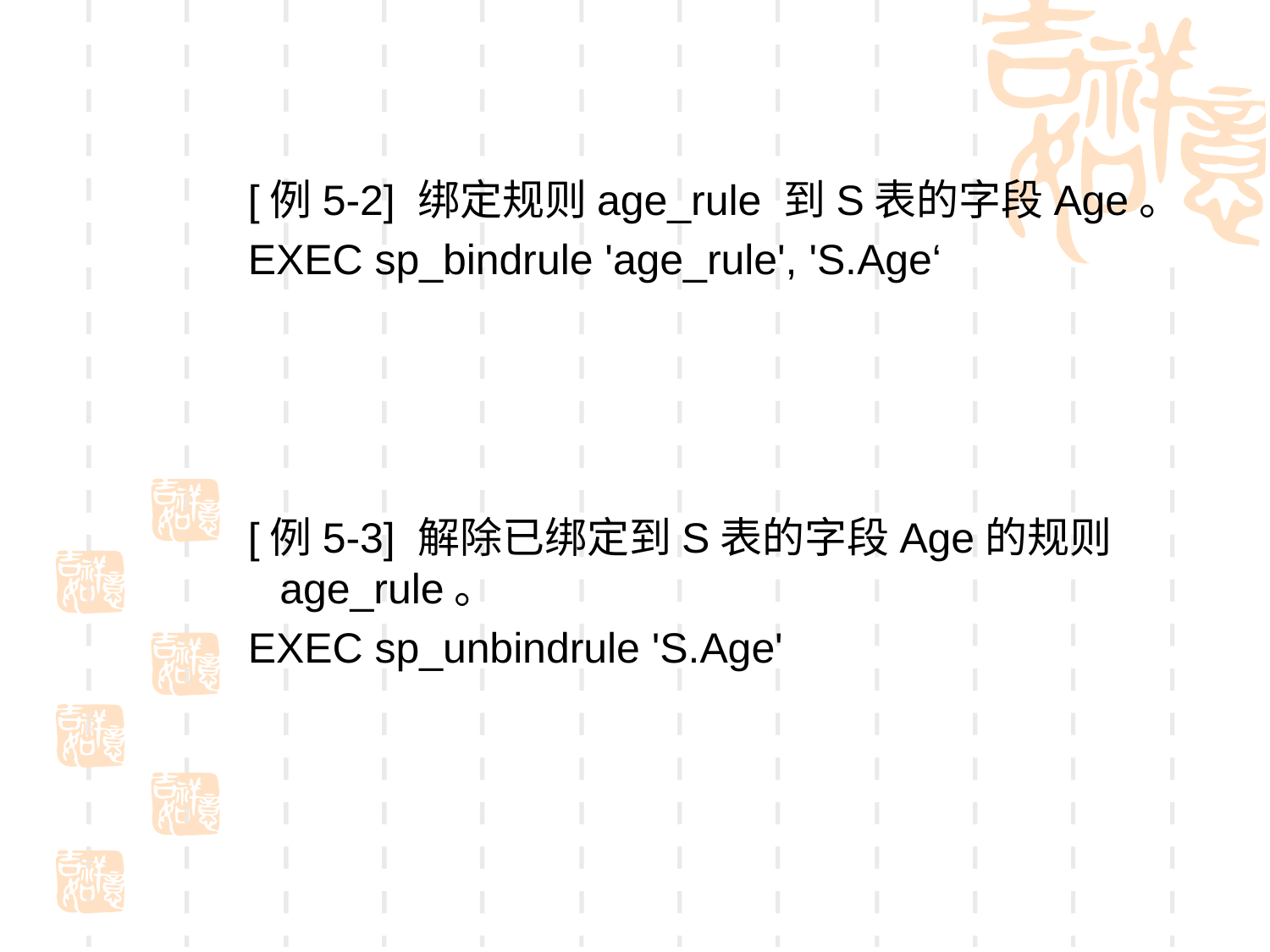

[例5-2] 绑定规则age_rule 到S表的字段Age。
EXEC sp_bindrule 'age_rule', 'S.Age‘

[例5-3] 解除已绑定到S表的字段Age的规则age_rule。
EXEC sp_unbindrule 'S.Age'